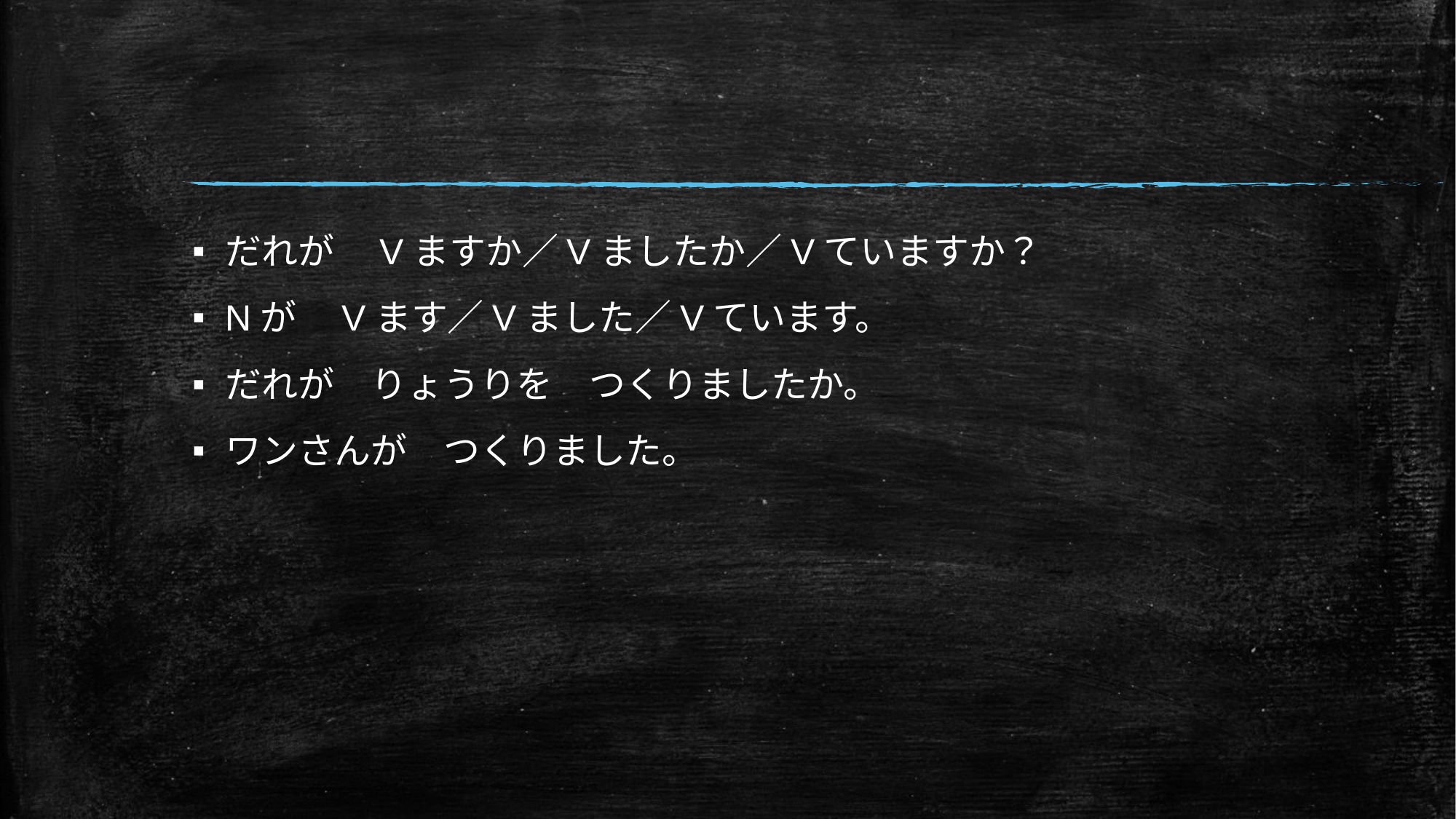

#
だれが　Vますか／Vましたか／Vていますか？
Nが　Vます／Vました／Vています。
だれが　りょうりを　つくりましたか。
ワンさんが　つくりました。